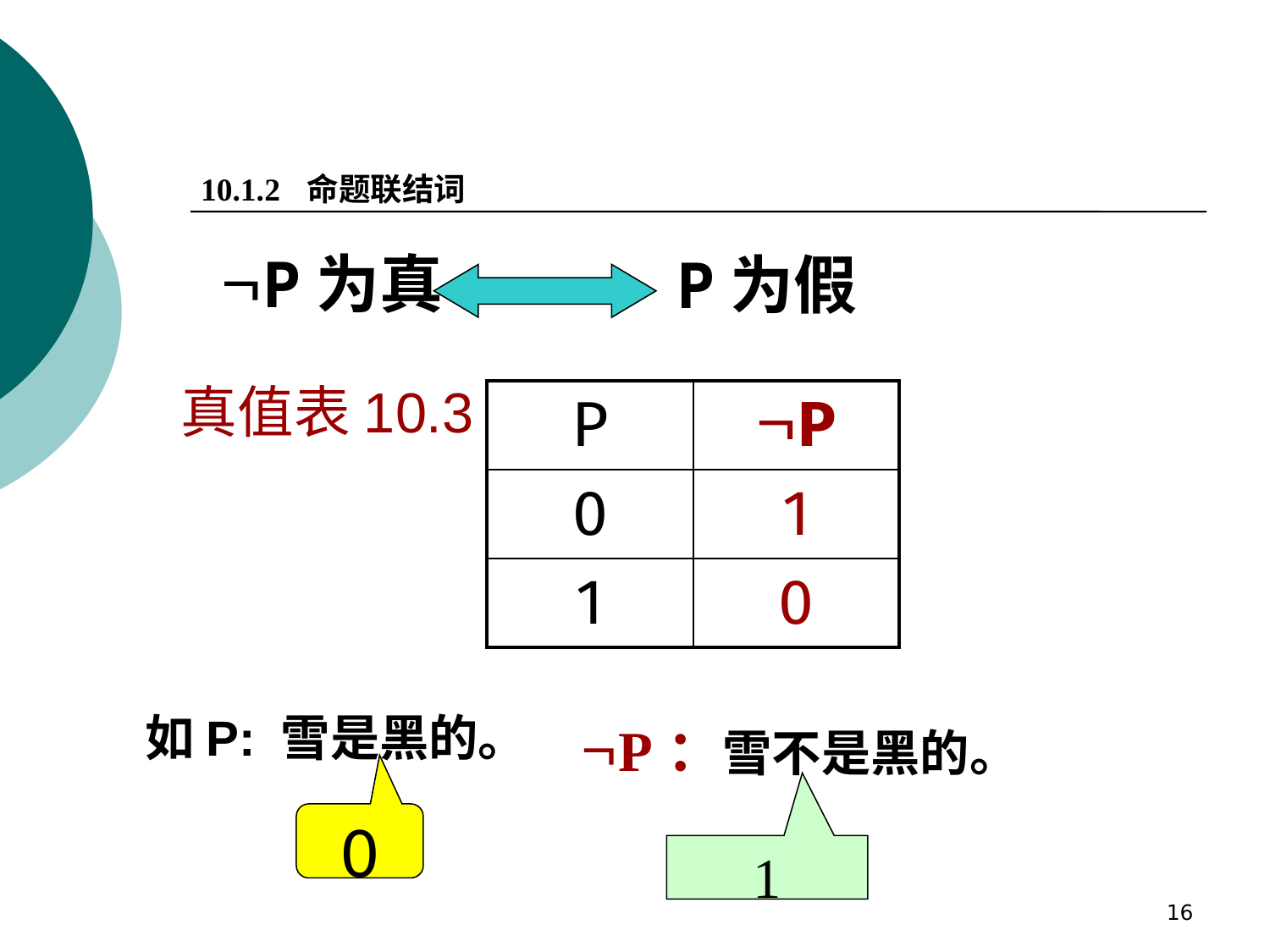

10.1.2 命题联结词
¬P为真
P为假

真值表10.3
| P | ¬P |
| --- | --- |
| 0 | 1 |
| 1 | 0 |
如P: 雪是黑的。
¬P：雪不是黑的。
0
1
16